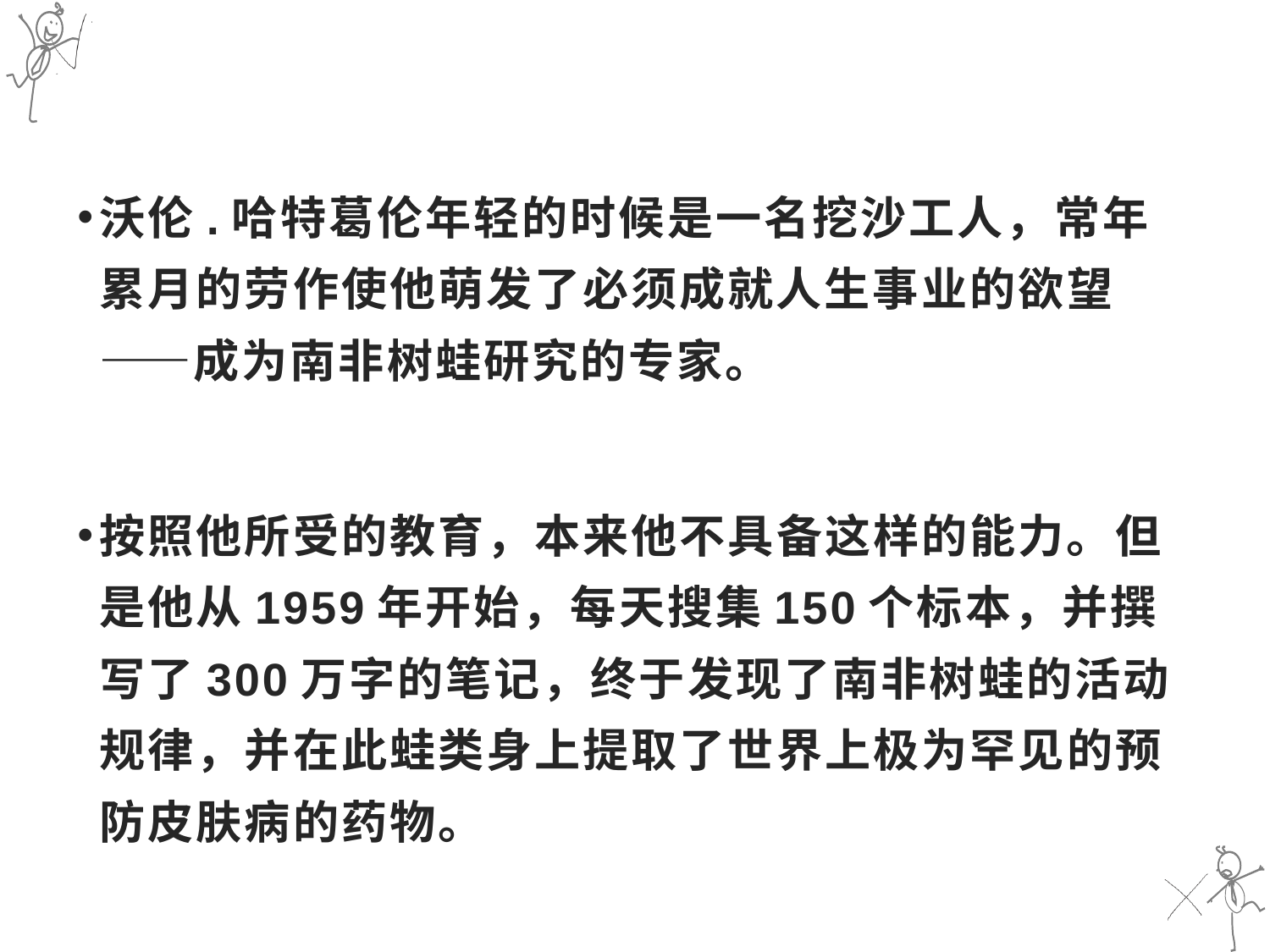

沃伦.哈特葛伦年轻的时候是一名挖沙工人，常年累月的劳作使他萌发了必须成就人生事业的欲望——成为南非树蛙研究的专家。

按照他所受的教育，本来他不具备这样的能力。但是他从1959年开始，每天搜集150个标本，并撰写了300万字的笔记，终于发现了南非树蛙的活动规律，并在此蛙类身上提取了世界上极为罕见的预防皮肤病的药物。